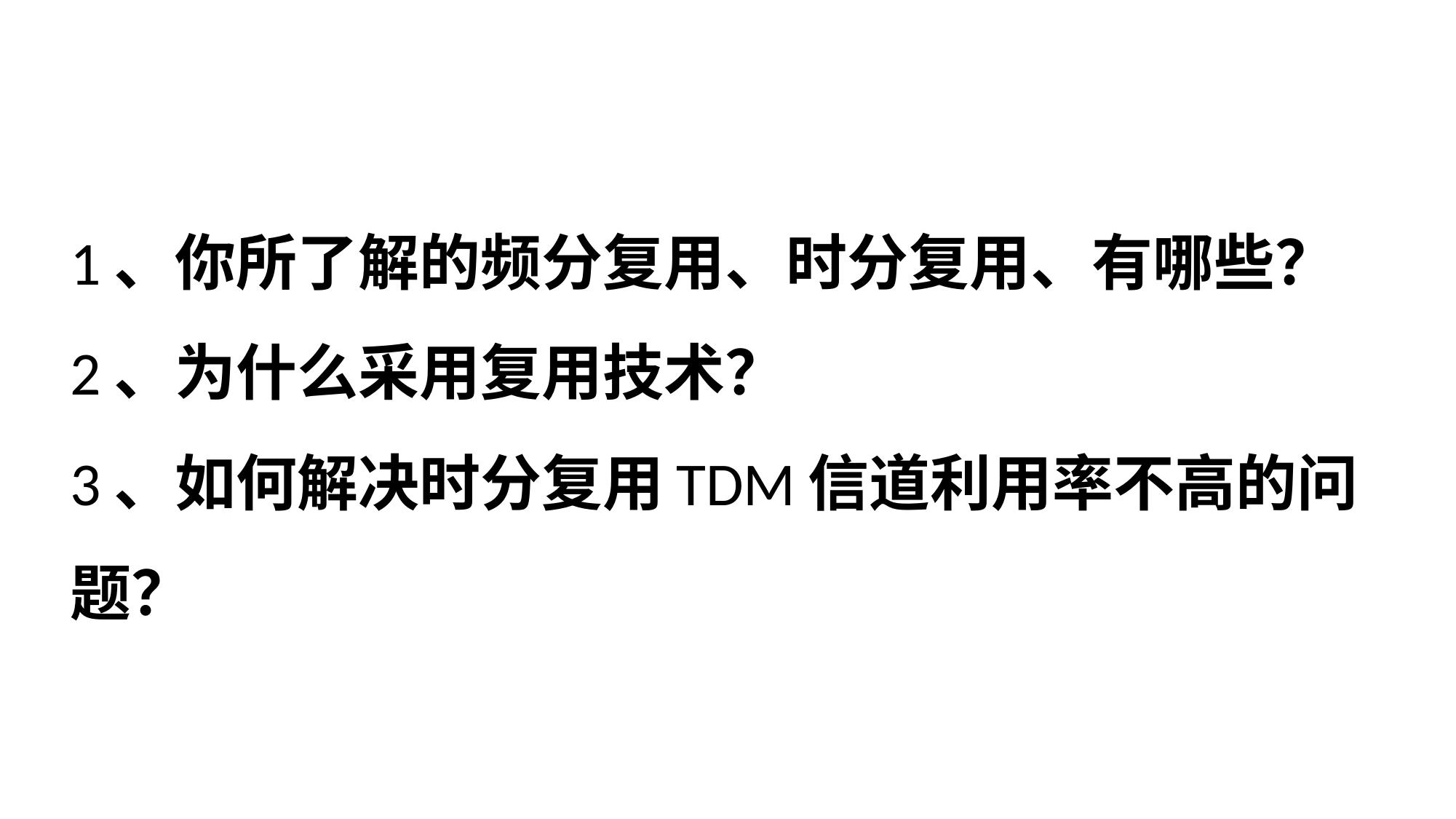

# 1、你所了解的频分复用、时分复用、有哪些？ 2、为什么采用复用技术？ 3、如何解决时分复用TDM信道利用率不高的问题？